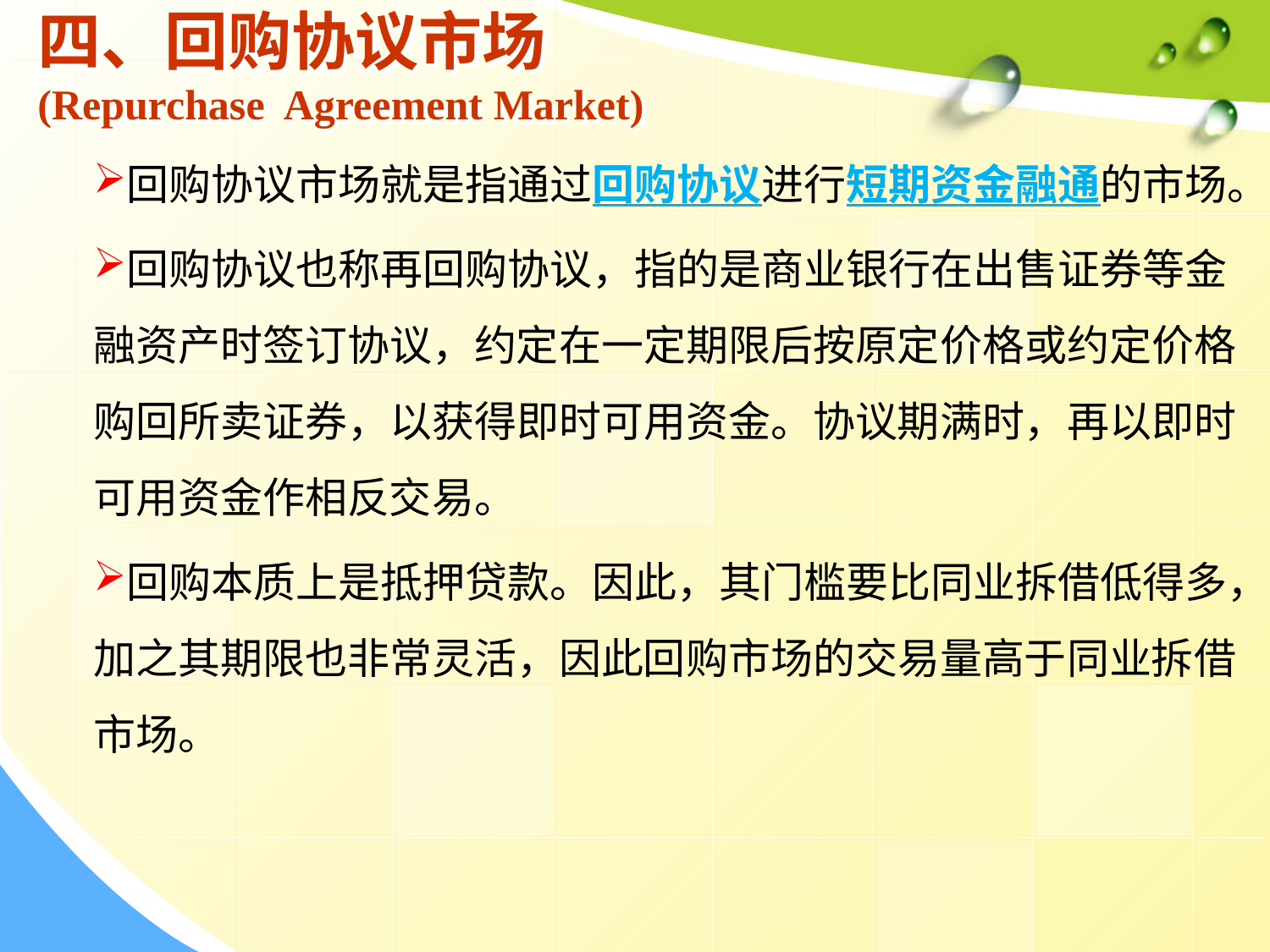

# 四、回购协议市场 (Repurchase  Agreement Market)
回购协议市场就是指通过回购协议进行短期资金融通的市场。
回购协议也称再回购协议，指的是商业银行在出售证券等金融资产时签订协议，约定在一定期限后按原定价格或约定价格购回所卖证券，以获得即时可用资金。协议期满时，再以即时可用资金作相反交易。
回购本质上是抵押贷款。因此，其门槛要比同业拆借低得多，加之其期限也非常灵活，因此回购市场的交易量高于同业拆借市场。